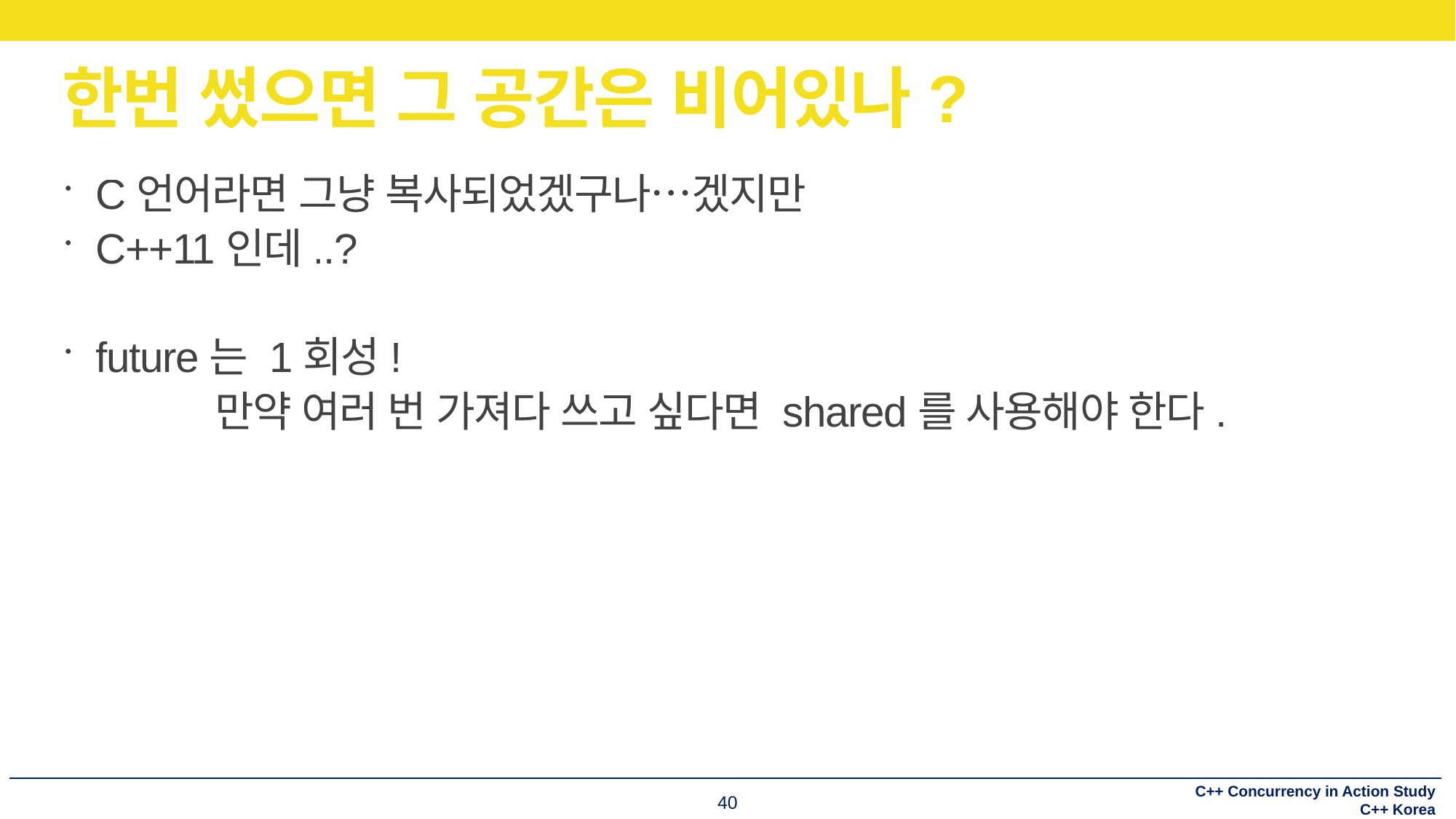

# 한번 썼으면 그 공간은 비어있나?
C언어라면 그냥 복사되었겠구나…겠지만
C++11인데..?

future는 1회성!
	– 만약 여러 번 가져다 쓰고 싶다면 shared를 사용해야 한다.

40